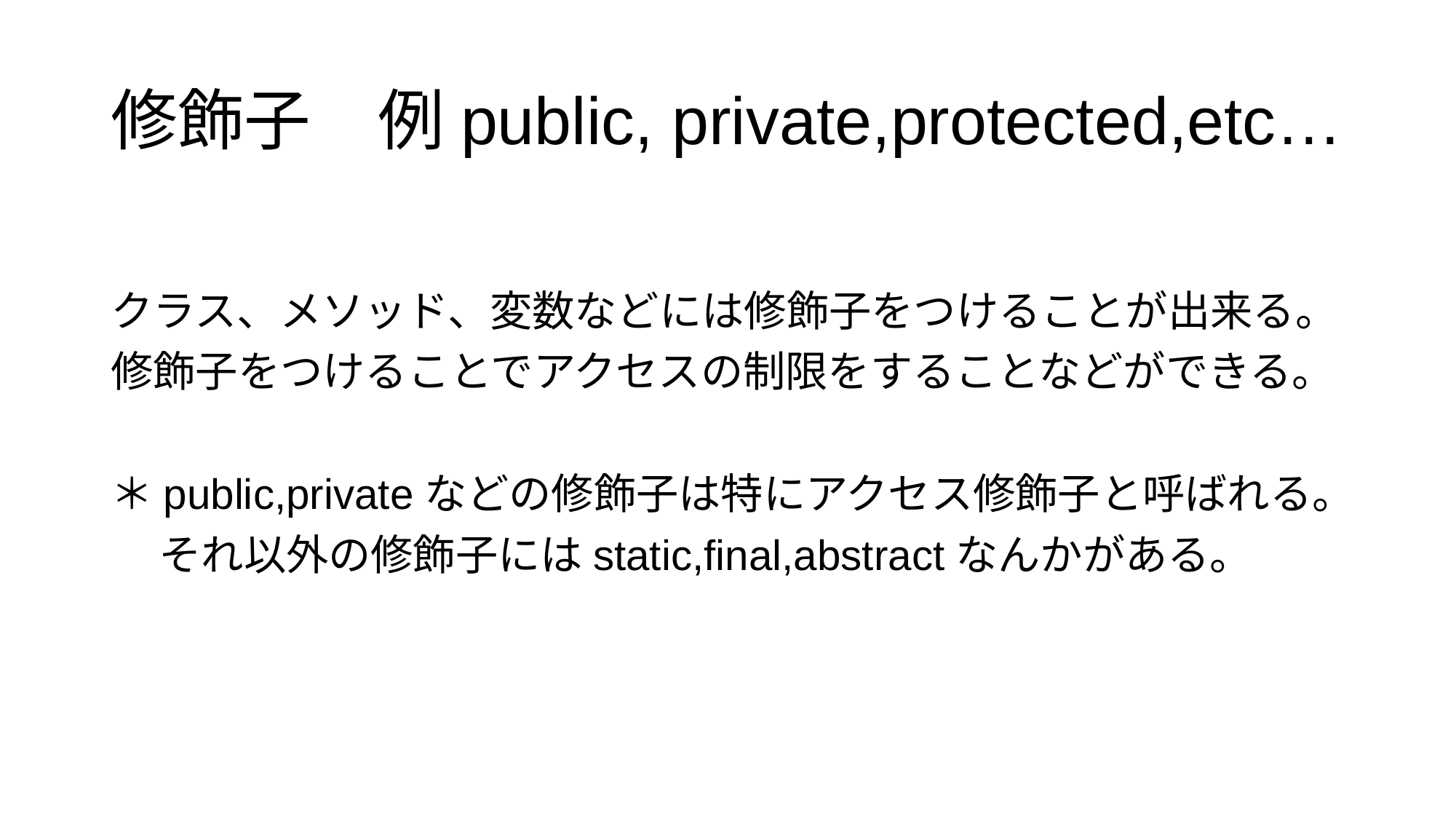

# 修飾子　例public, private,protected,etc…

クラス、メソッド、変数などには修飾子をつけることが出来る。
修飾子をつけることでアクセスの制限をすることなどができる。

＊public,privateなどの修飾子は特にアクセス修飾子と呼ばれる。
    それ以外の修飾子にはstatic,final,abstractなんかがある。